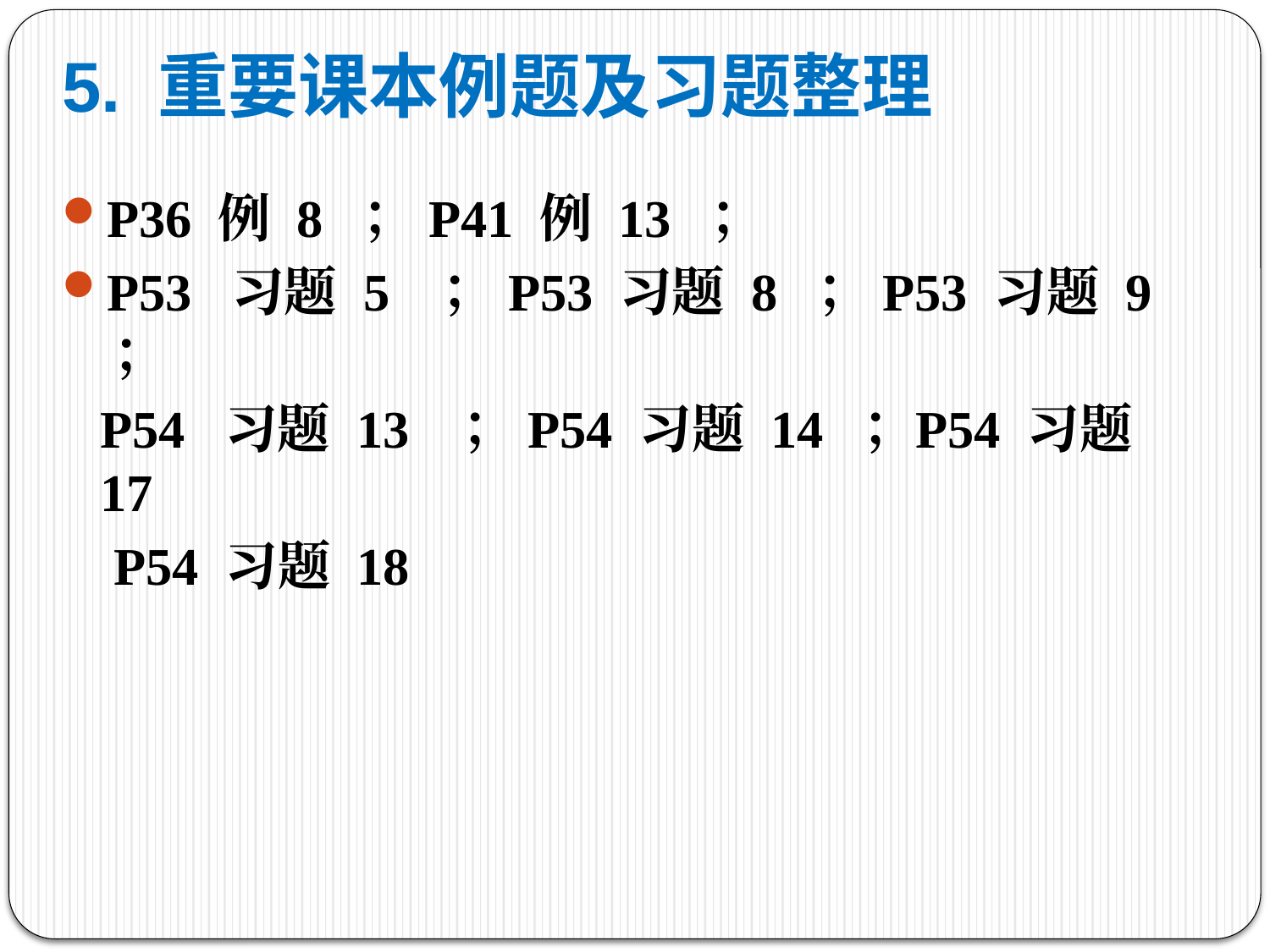

# 5. 重要课本例题及习题整理
P36 例 8 ； P41 例 13 ；
P53  习题 5  ； P53 习题 8 ； P53 习题 9 ；
	P54  习题 13  ； P54 习题 14 ；P54 习题 17
	 P54 习题 18